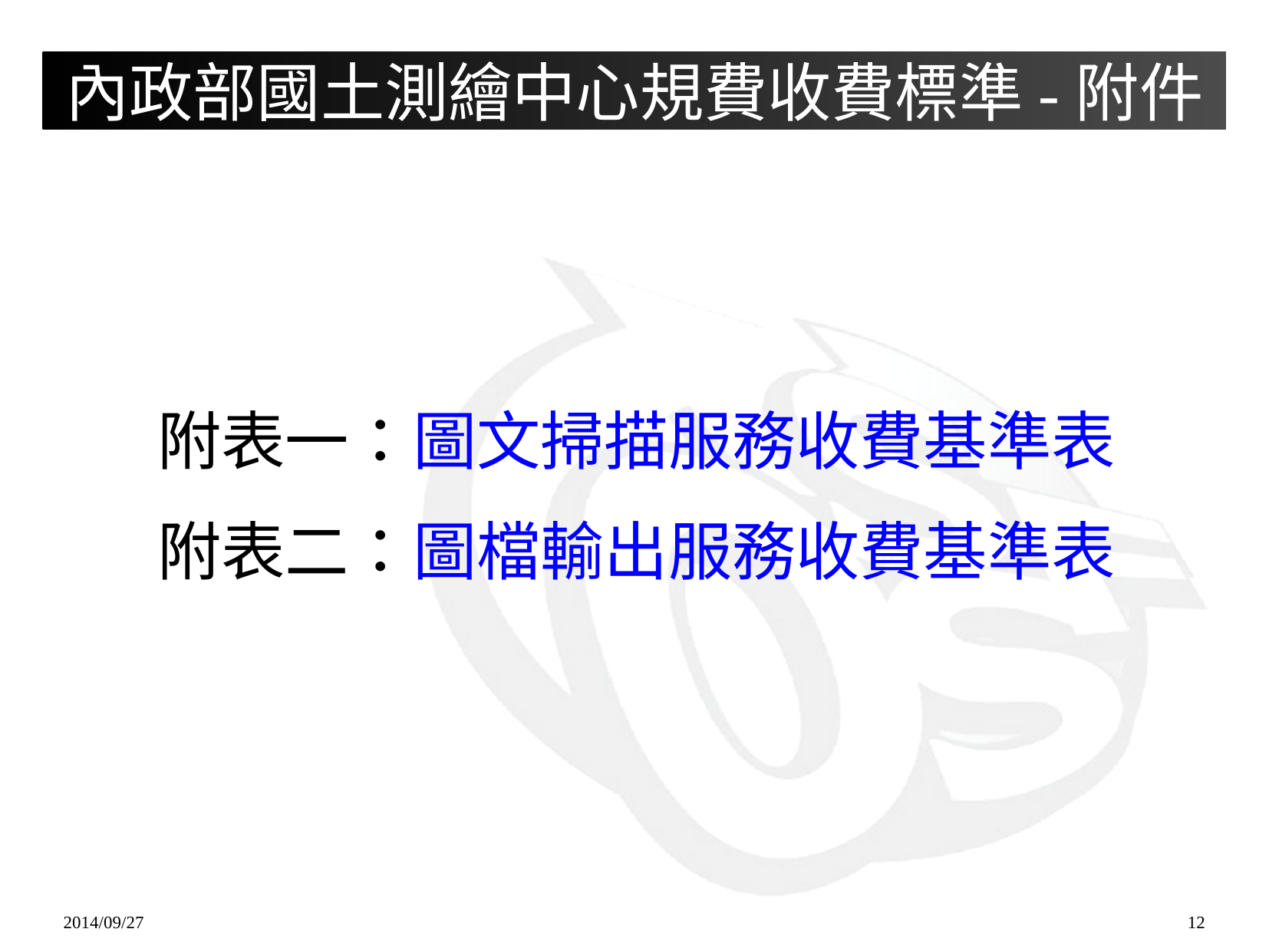

內政部國土測繪中心規費收費標準-附件
附表一：圖文掃描服務收費基準表
附表二：圖檔輸出服務收費基準表
2014/09/27
12